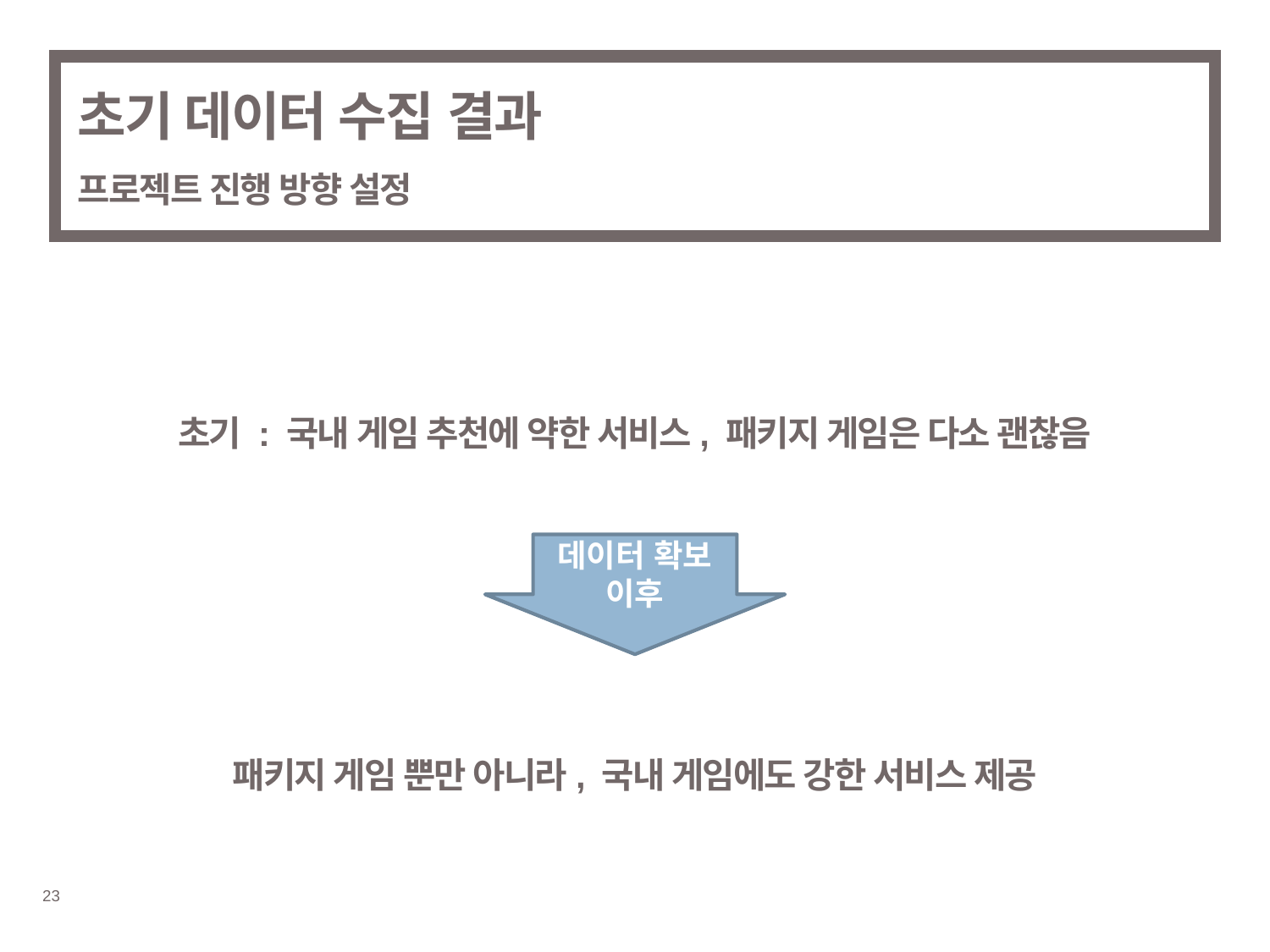

# 초기 데이터 수집 결과 프로젝트 진행 방향 설정
초기 : 국내 게임 추천에 약한 서비스, 패키지 게임은 다소 괜찮음
데이터 확보 이후
패키지 게임 뿐만 아니라, 국내 게임에도 강한 서비스 제공